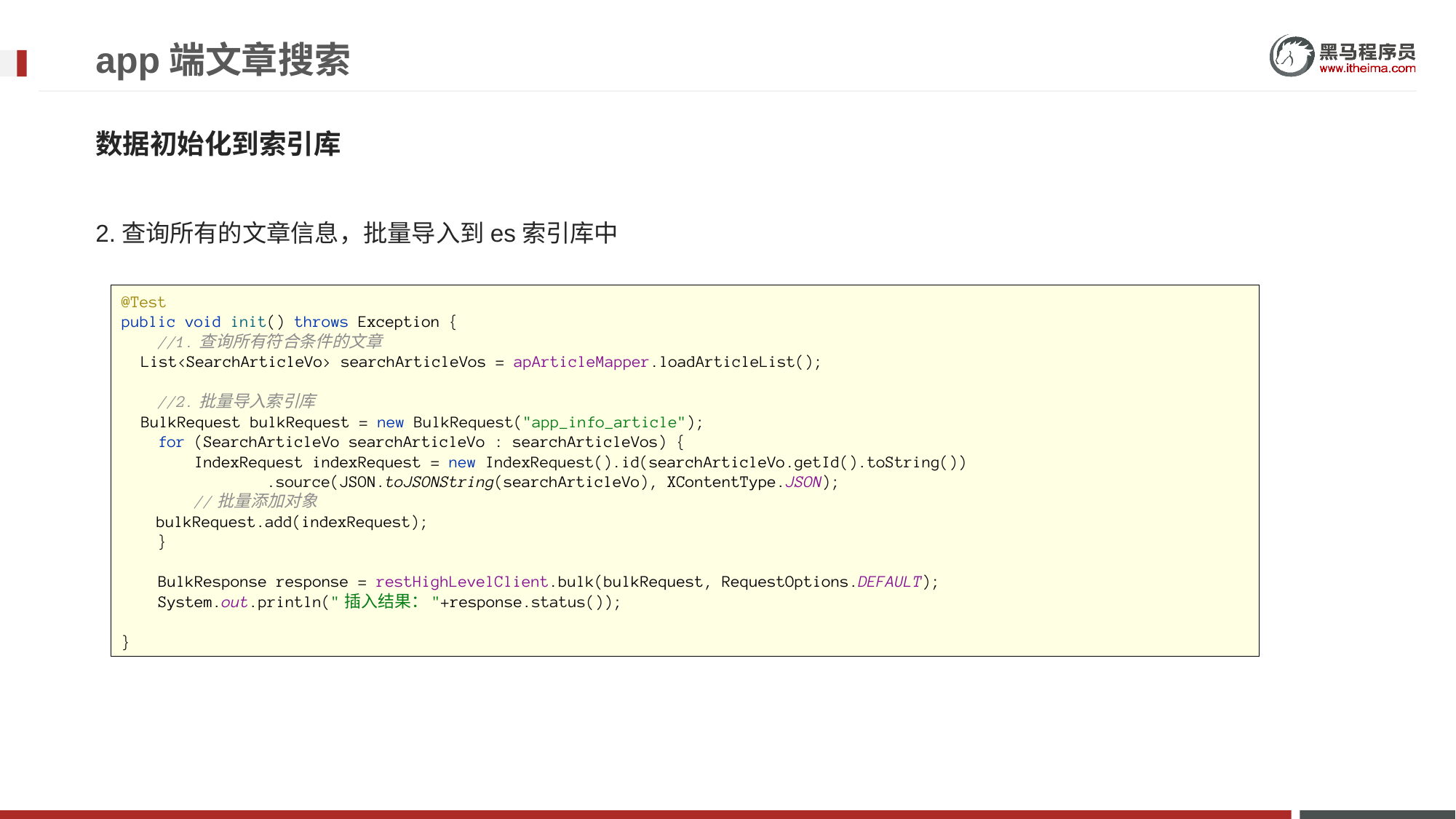

# app端文章搜索
数据初始化到索引库
2.查询所有的文章信息，批量导入到es索引库中
@Test
public void init() throws Exception {
    //1.查询所有符合条件的文章
    List<SearchArticleVo> searchArticleVos = apArticleMapper.loadArticleList();
    //2.批量导入索引库
    BulkRequest bulkRequest = new BulkRequest("app_info_article");
    for (SearchArticleVo searchArticleVo : searchArticleVos) {
        IndexRequest indexRequest = new IndexRequest().id(searchArticleVo.getId().toString())
                .source(JSON.toJSONString(searchArticleVo), XContentType.JSON);
        //批量添加对象
        bulkRequest.add(indexRequest);
    }
    BulkResponse response = restHighLevelClient.bulk(bulkRequest, RequestOptions.DEFAULT);
    System.out.println("插入结果："+response.status());
}